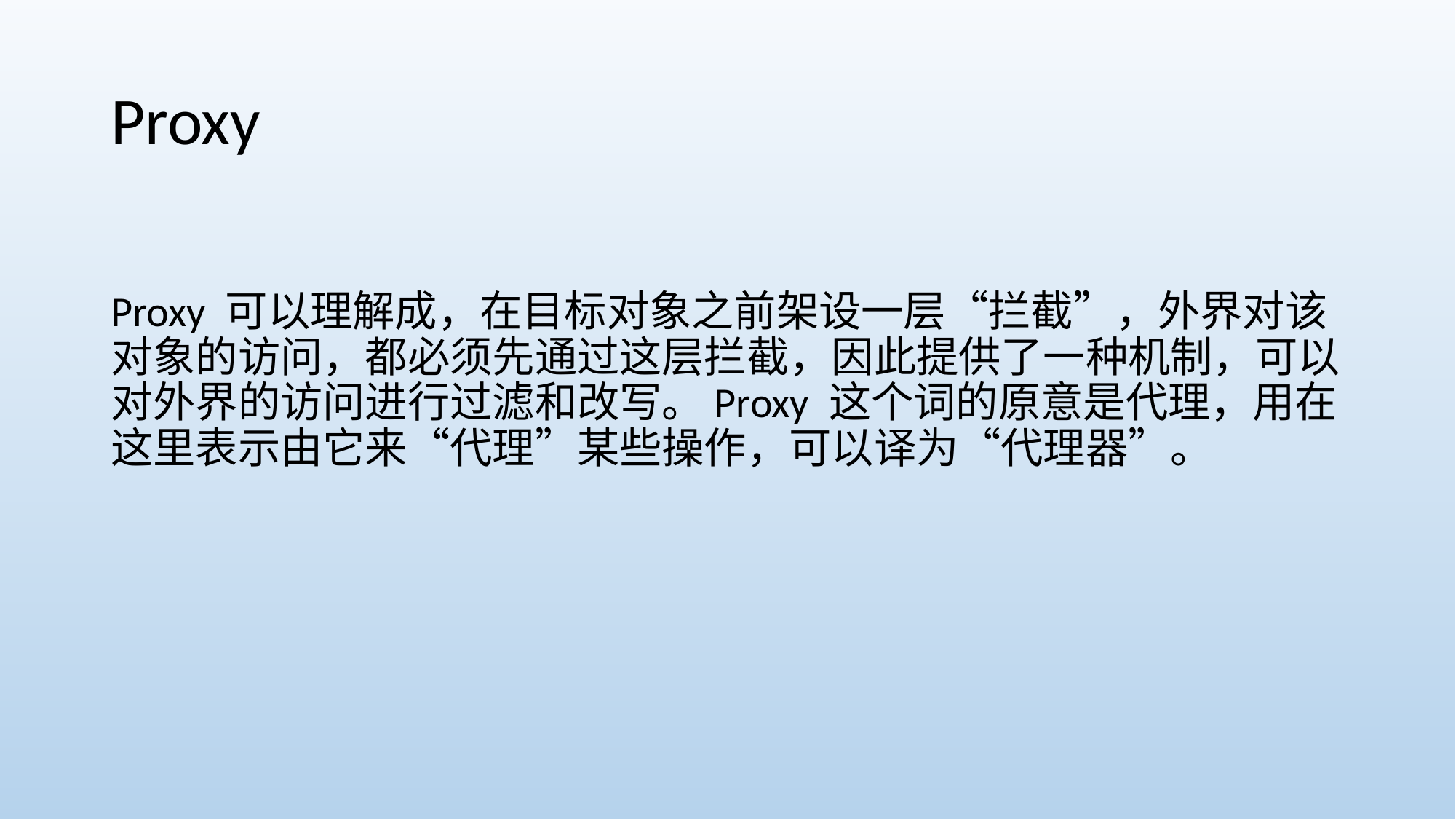

# Proxy

Proxy 可以理解成，在目标对象之前架设一层“拦截”，外界对该对象的访问，都必须先通过这层拦截，因此提供了一种机制，可以对外界的访问进行过滤和改写。Proxy 这个词的原意是代理，用在这里表示由它来“代理”某些操作，可以译为“代理器”。